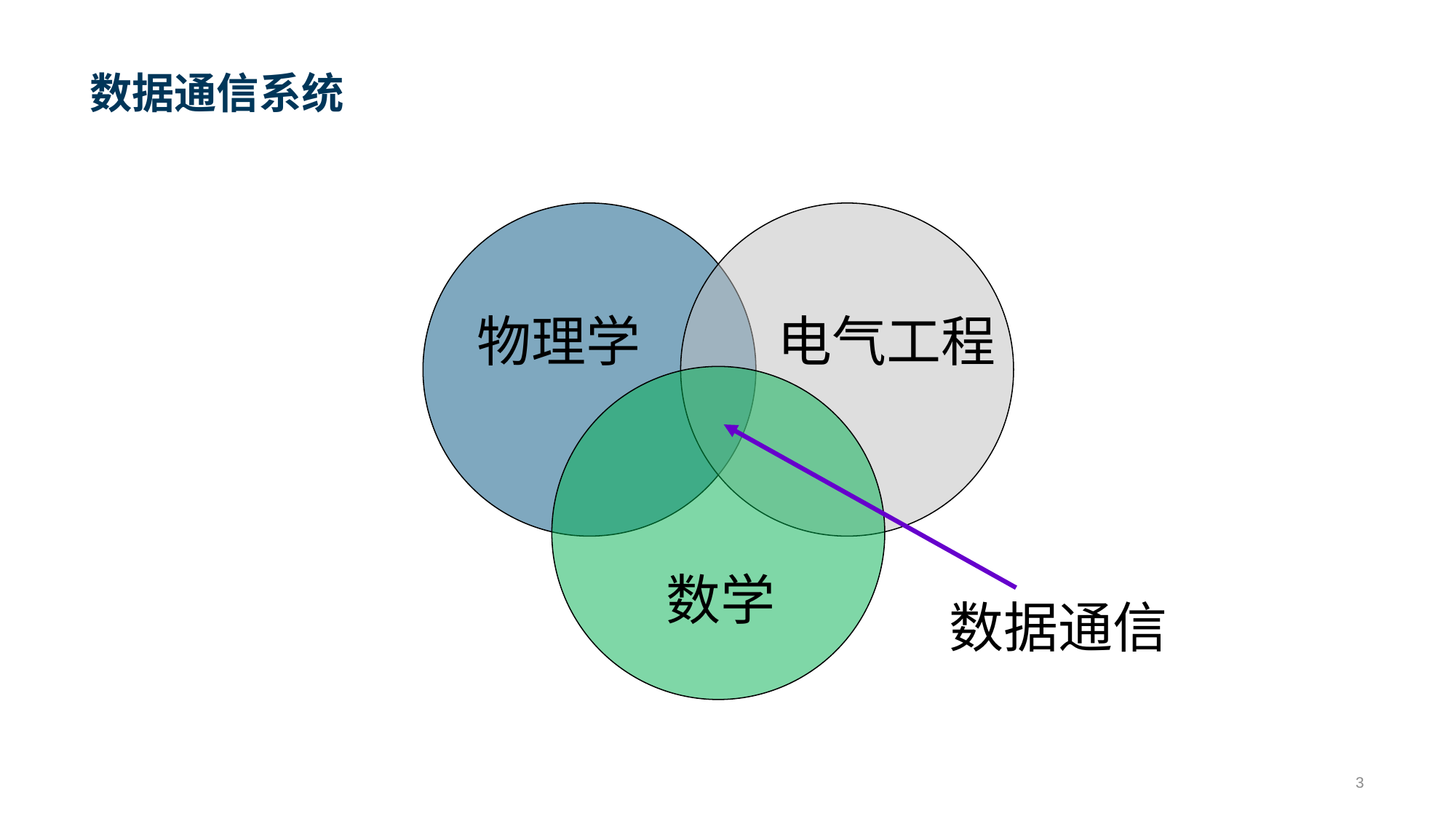

# 数据通信系统

物理学
电气工程

数学
数据通信
3